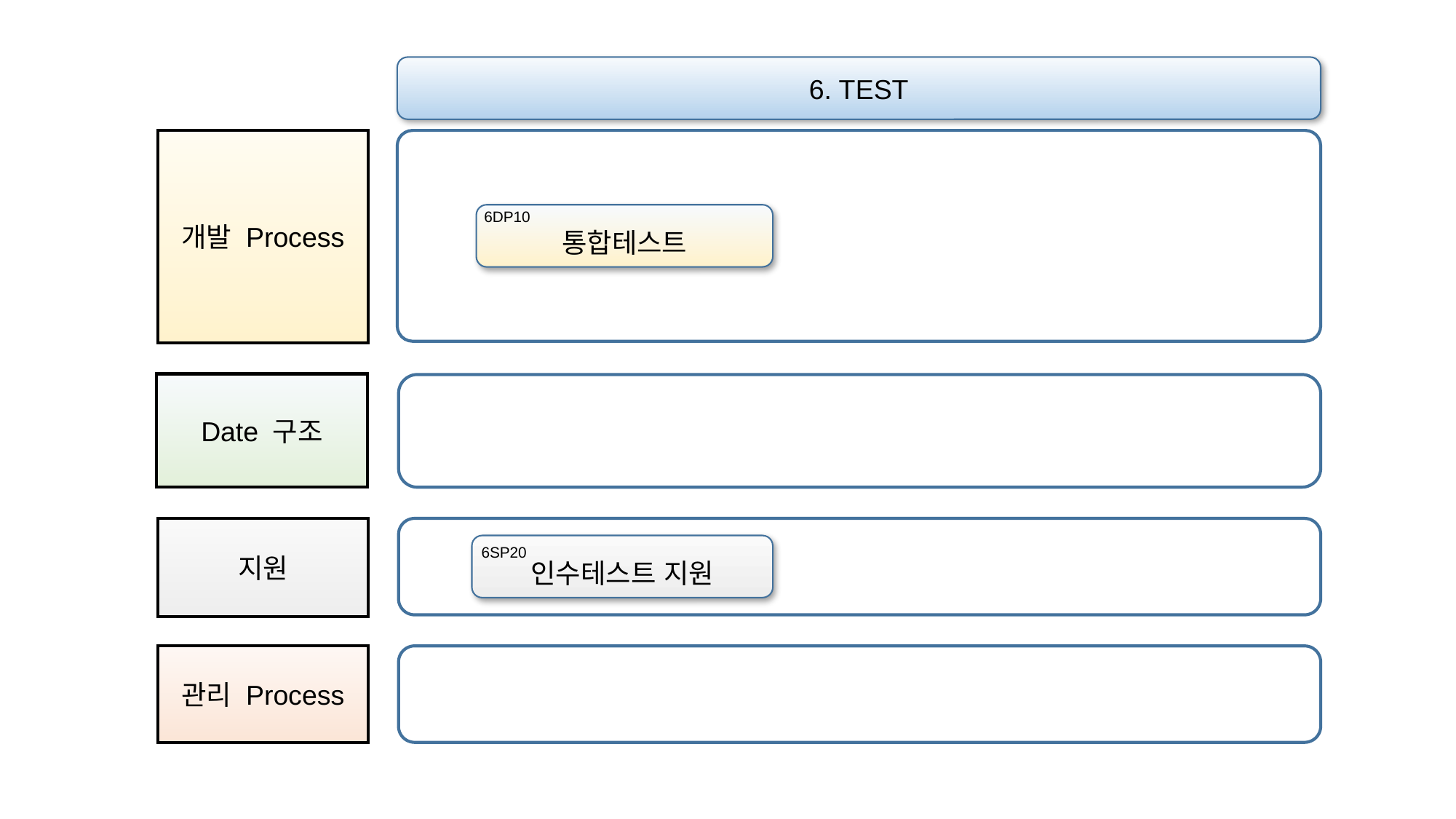

6. TEST
개발 Process

6DP10
통합테스트
Date 구조

지원

인수테스트 지원
6SP20
관리 Process